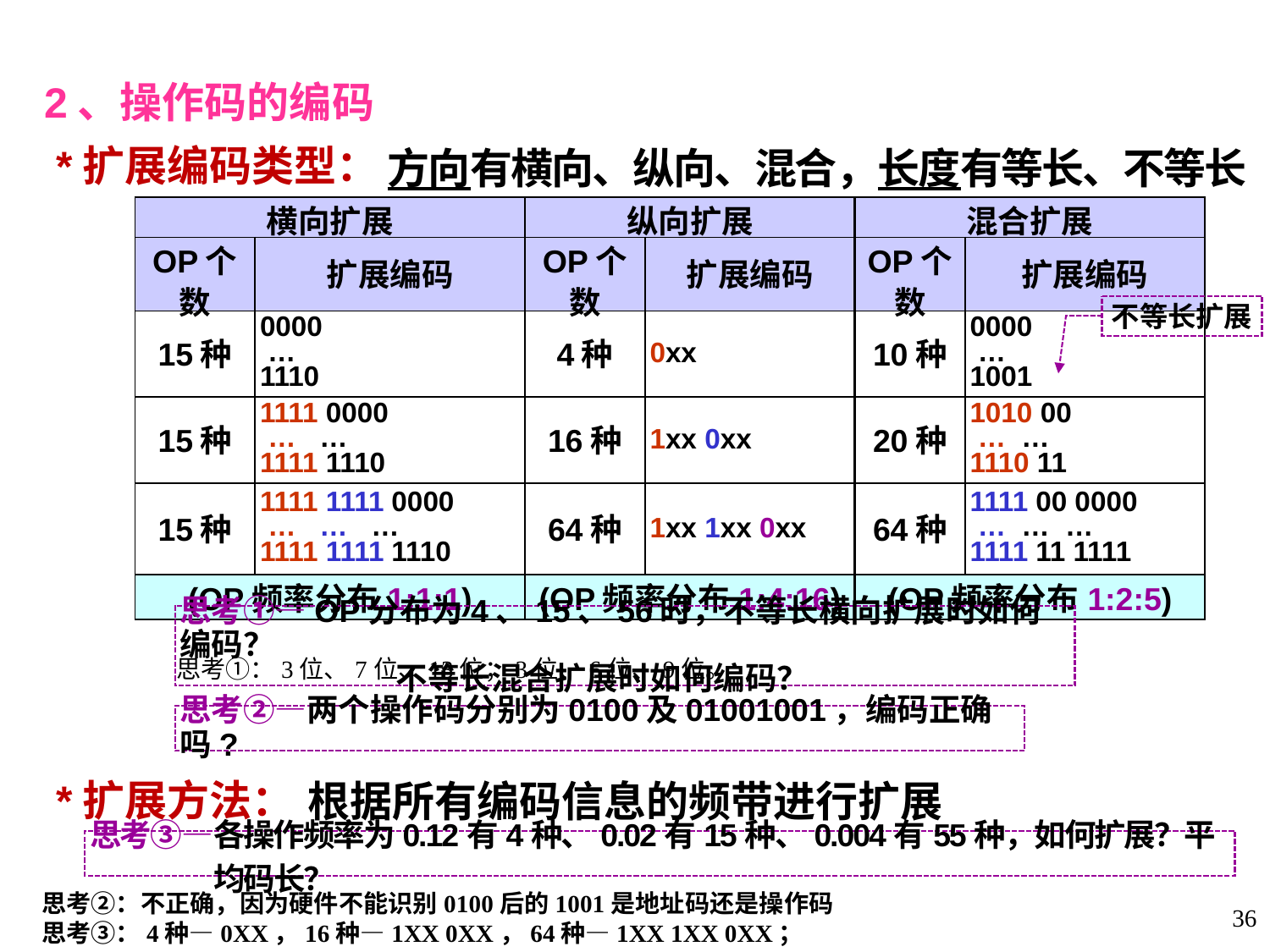

2、操作码的编码
 *扩展编码类型：

 *扩展方法：
方向有横向、纵向、混合，长度有等长、不等长
| 横向扩展 |  | 纵向扩展 |  | 混合扩展 |  |
| --- | --- | --- | --- | --- | --- |
| OP个数 | 扩展编码 | OP个数 | 扩展编码 | OP个数 | 扩展编码 |
| 15种 | 0000 … 1110 | 4种 | 0xx | 10种 | 0000 … 1001 |
| 15种 | 1111 0000 … … 1111 1110 | 16种 | 1xx 0xx | 20种 | 1010 00 … … 1110 11 |
| 15种 | 1111 1111 0000 … … … 1111 1111 1110 | 64种 | 1xx 1xx 0xx | 64种 | 1111 00 0000 … … … 1111 11 1111 |
| (OP频率分布1:1:1) |  | (OP频率分布1:4:16) |  | (OP频率分布1:2:5) |  |
不等长扩展
思考①—OP分布为4、15、56时，不等长横向扩展时如何编码？
                             不等长混合扩展时如何编码？
思考①：3位、7位、13位；3位、6位、9位。
思考②—两个操作码分别为0100及01001001，编码正确吗?
根据所有编码信息的频带进行扩展
思考③—各操作频率为0.12有4种、0.02有15种、0.004有55种，如何扩展？平均码长？
思考②：不正确，因为硬件不能识别0100后的1001是地址码还是操作码
思考③：4种—0XX，16种—1XX 0XX，64种—1XX 1XX 0XX；3b*4*0.12+6b*15*0.02+9b*55*0.004

.
36